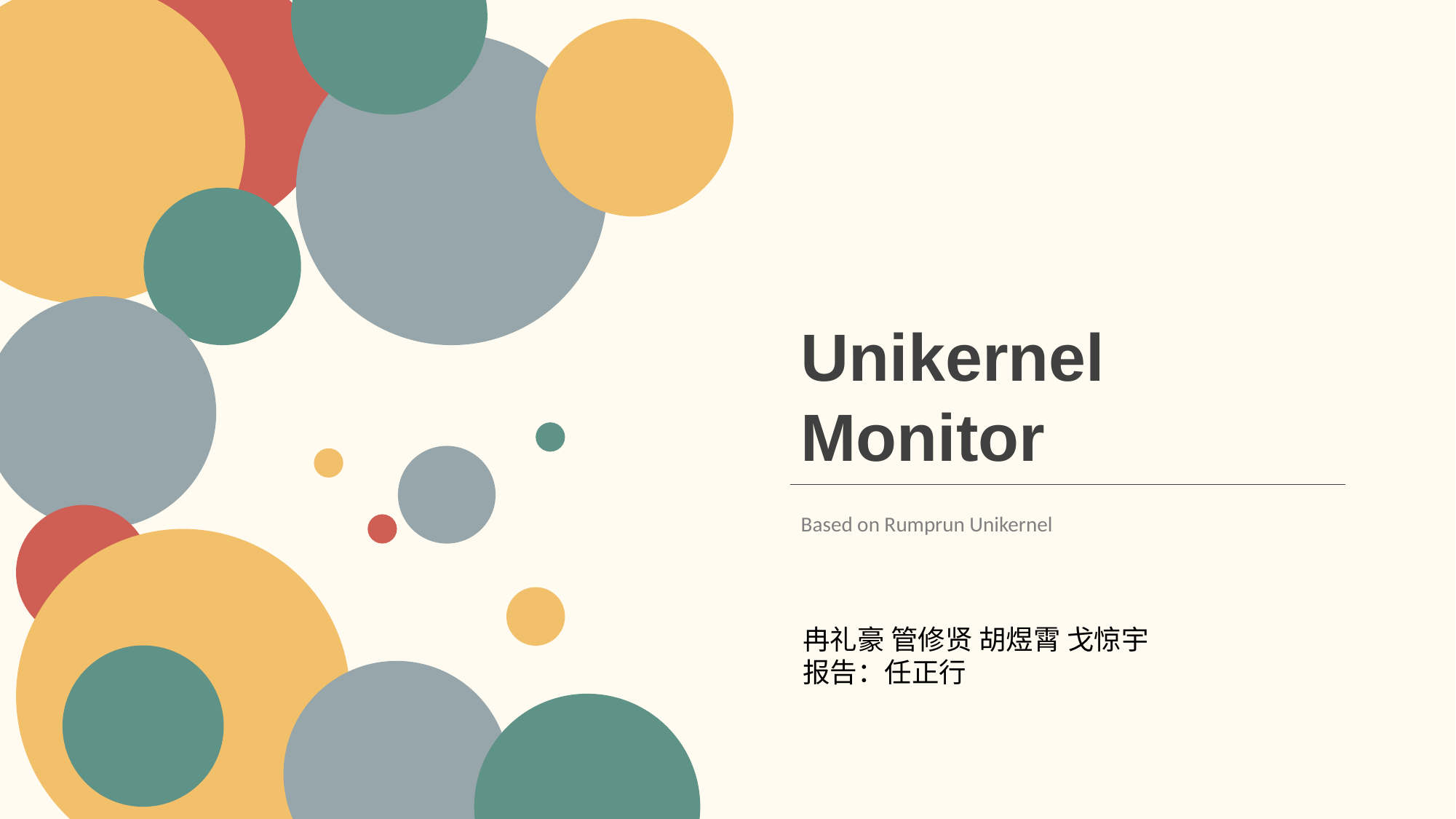

Unikernel
Monitor

Based on Rumprun Unikernel

冉礼豪 管修贤 胡煜霄 戈惊宇
报告：任正行